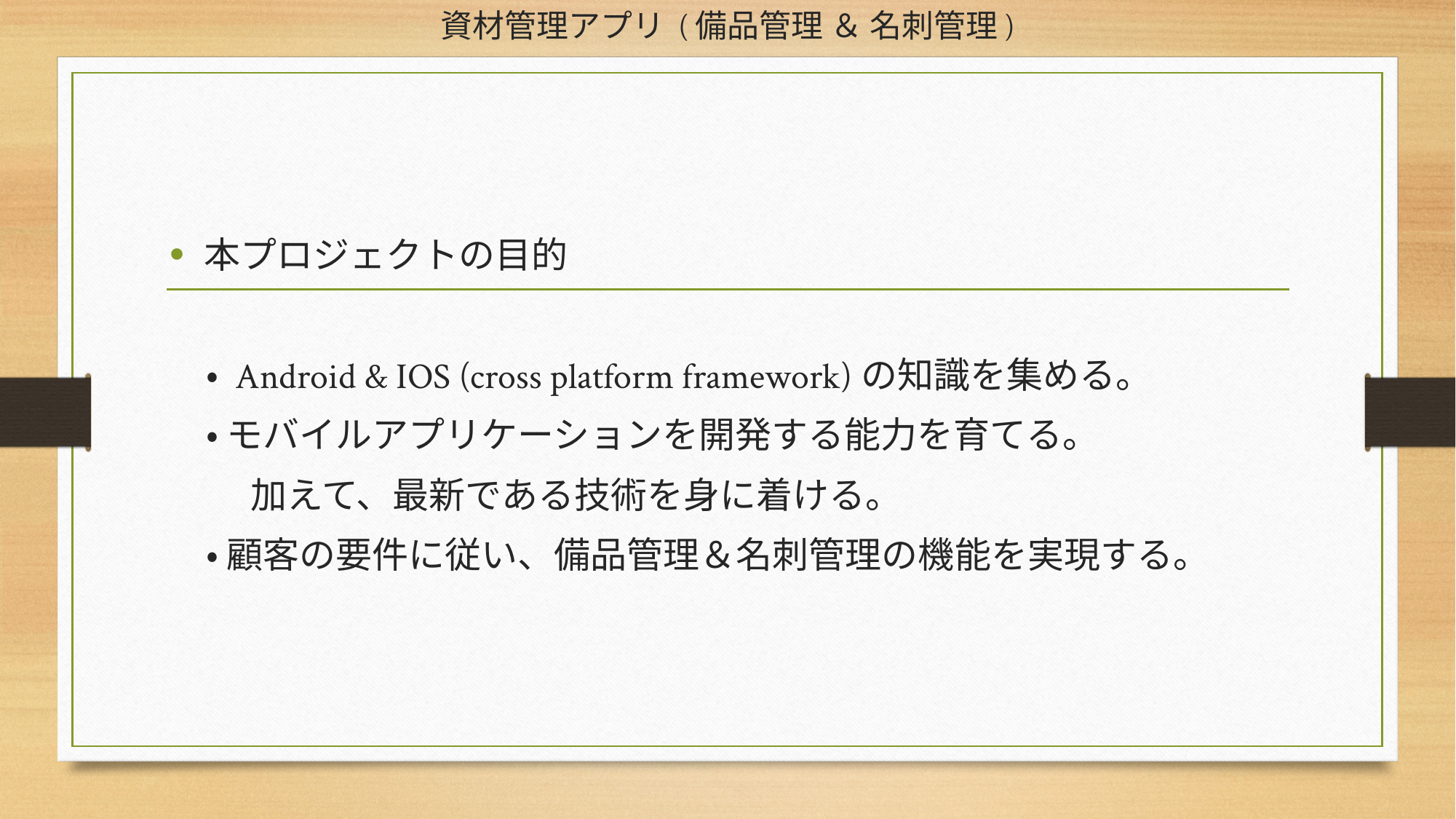

# 資材管理アプリ (備品管理 ＆ 名刺管理)
本プロジェクトの目的

　・ Android & IOS (cross platform framework)の知識を集める。
　・ モバイルアプリケーションを開発する能力を育てる。
　　 加えて、最新である技術を身に着ける。
　・ 顧客の要件に従い、備品管理＆名刺管理の機能を実現する。